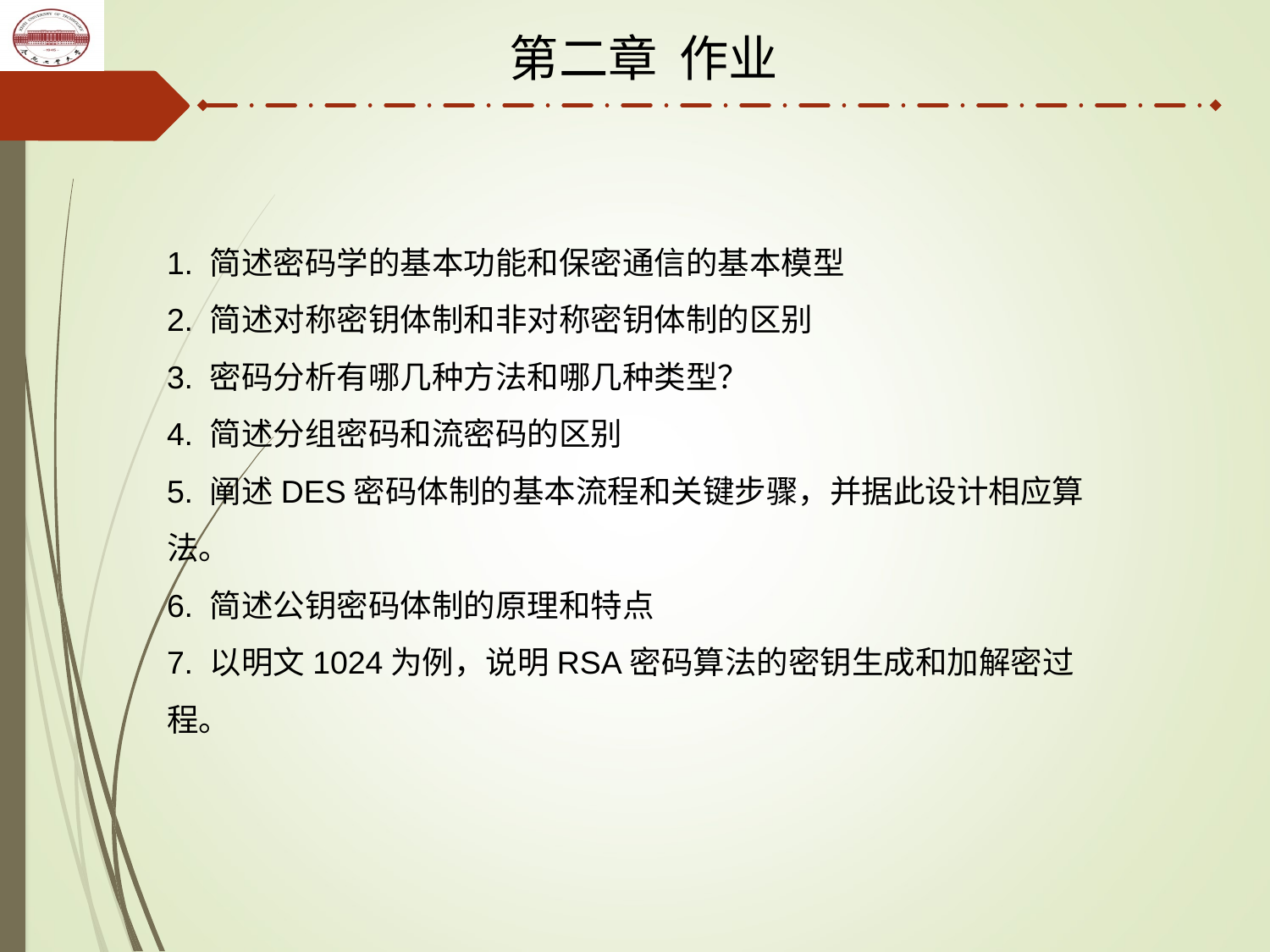

第二章  作业
1. 简述密码学的基本功能和保密通信的基本模型
2. 简述对称密钥体制和非对称密钥体制的区别
3. 密码分析有哪几种方法和哪几种类型？
4. 简述分组密码和流密码的区别
5. 阐述DES密码体制的基本流程和关键步骤，并据此设计相应算法。
6. 简述公钥密码体制的原理和特点
7. 以明文1024为例，说明RSA密码算法的密钥生成和加解密过程。